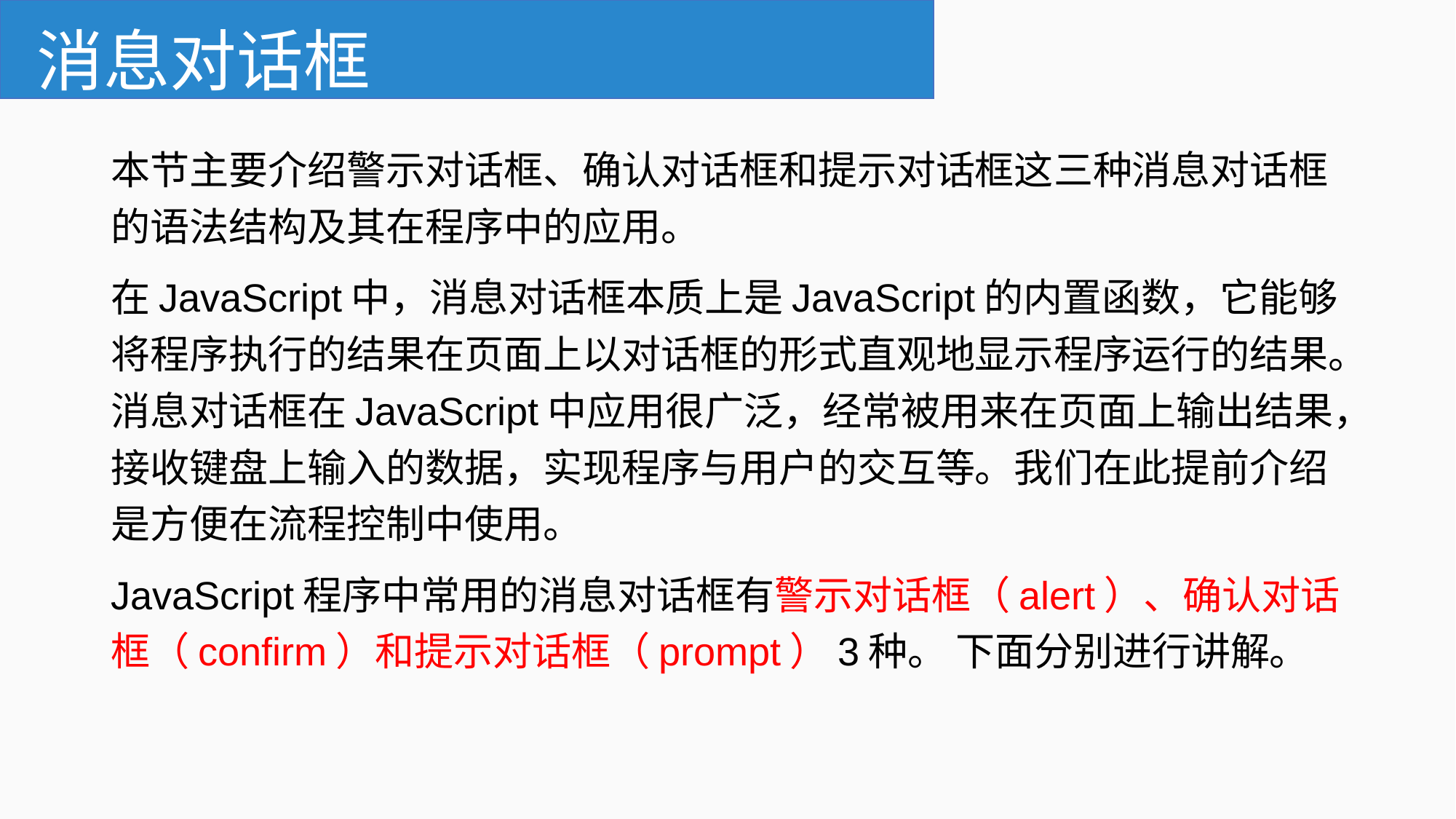

# 消息对话框
本节主要介绍警示对话框、确认对话框和提示对话框这三种消息对话框的语法结构及其在程序中的应用。
在JavaScript中，消息对话框本质上是JavaScript的内置函数，它能够将程序执行的结果在页面上以对话框的形式直观地显示程序运行的结果。消息对话框在JavaScript中应用很广泛，经常被用来在页面上输出结果，接收键盘上输入的数据，实现程序与用户的交互等。我们在此提前介绍是方便在流程控制中使用。
JavaScript程序中常用的消息对话框有警示对话框（alert）、确认对话框（confirm）和提示对话框（prompt）3种。 下面分别进行讲解。